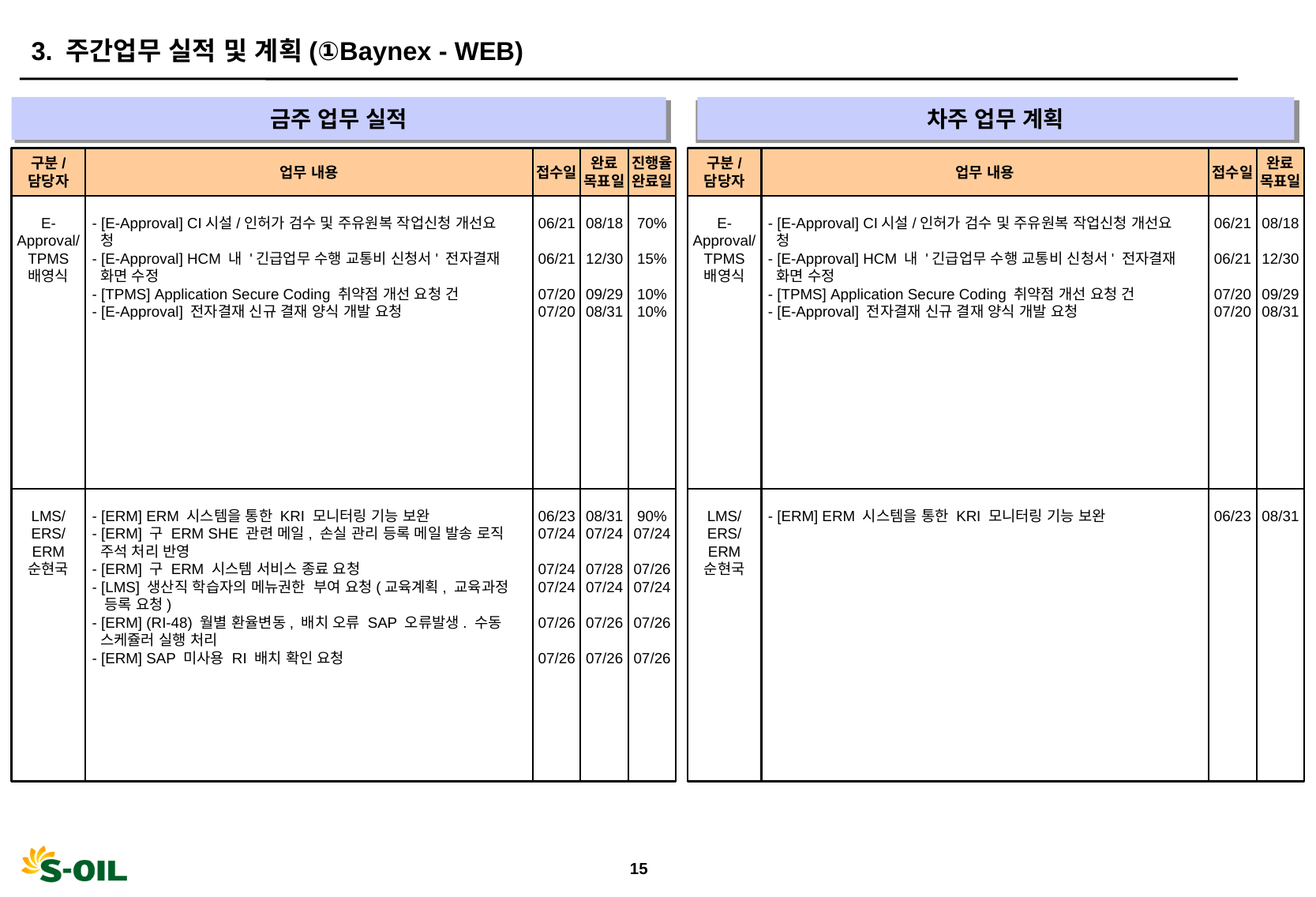

3. 주간업무 실적 및 계획(①Baynex - WEB)
금주 업무 실적
차주 업무 계획
" "
" "
구분/
담당자
업무 내용
접수일
완료
목표일
진행율
완료일
구분/
담당자
업무 내용
접수일
완료
목표일
E-Approval/
TPMS
배영식

- [E-Approval] CI시설/인허가 검수 및 주유원복 작업신청 개선요
  청
- [E-Approval] HCM 내 '긴급업무 수행 교통비 신청서' 전자결재
  화면 수정
- [TPMS] Application Secure Coding 취약점 개선 요청 건
- [E-Approval] 전자결재 신규 결재 양식 개발 요청
06/21
06/21
07/20
07/20
08/18
12/30
09/29
08/31
70%
15%
10%
10%
E-Approval/
TPMS
배영식

- [E-Approval] CI시설/인허가 검수 및 주유원복 작업신청 개선요
  청
- [E-Approval] HCM 내 '긴급업무 수행 교통비 신청서' 전자결재
  화면 수정
- [TPMS] Application Secure Coding 취약점 개선 요청 건
- [E-Approval] 전자결재 신규 결재 양식 개발 요청
06/21
06/21
07/20
07/20
08/18
12/30
09/29
08/31
LMS/
ERS/
ERM
순현국

- [ERM] ERM 시스템을 통한 KRI 모니터링 기능 보완
- [ERM] 구 ERM SHE 관련 메일, 손실 관리 등록 메일 발송 로직
  주석 처리 반영
- [ERM] 구 ERM 시스템 서비스 종료 요청
- [LMS] 생산직 학습자의 메뉴권한  부여 요청(교육계획, 교육과정
   등록 요청)
- [ERM] (RI-48) 월별 환율변동, 배치 오류 SAP 오류발생. 수동
  스케쥴러 실행 처리
- [ERM] SAP 미사용 RI 배치 확인 요청
06/23
07/24
07/24
07/24
07/26
07/26
08/31
07/24
07/28
07/24
07/26
07/26
90%
07/24
07/26
07/24
07/26
07/26
LMS/
ERS/
ERM
순현국

- [ERM] ERM 시스템을 통한 KRI 모니터링 기능 보완
06/23
08/31